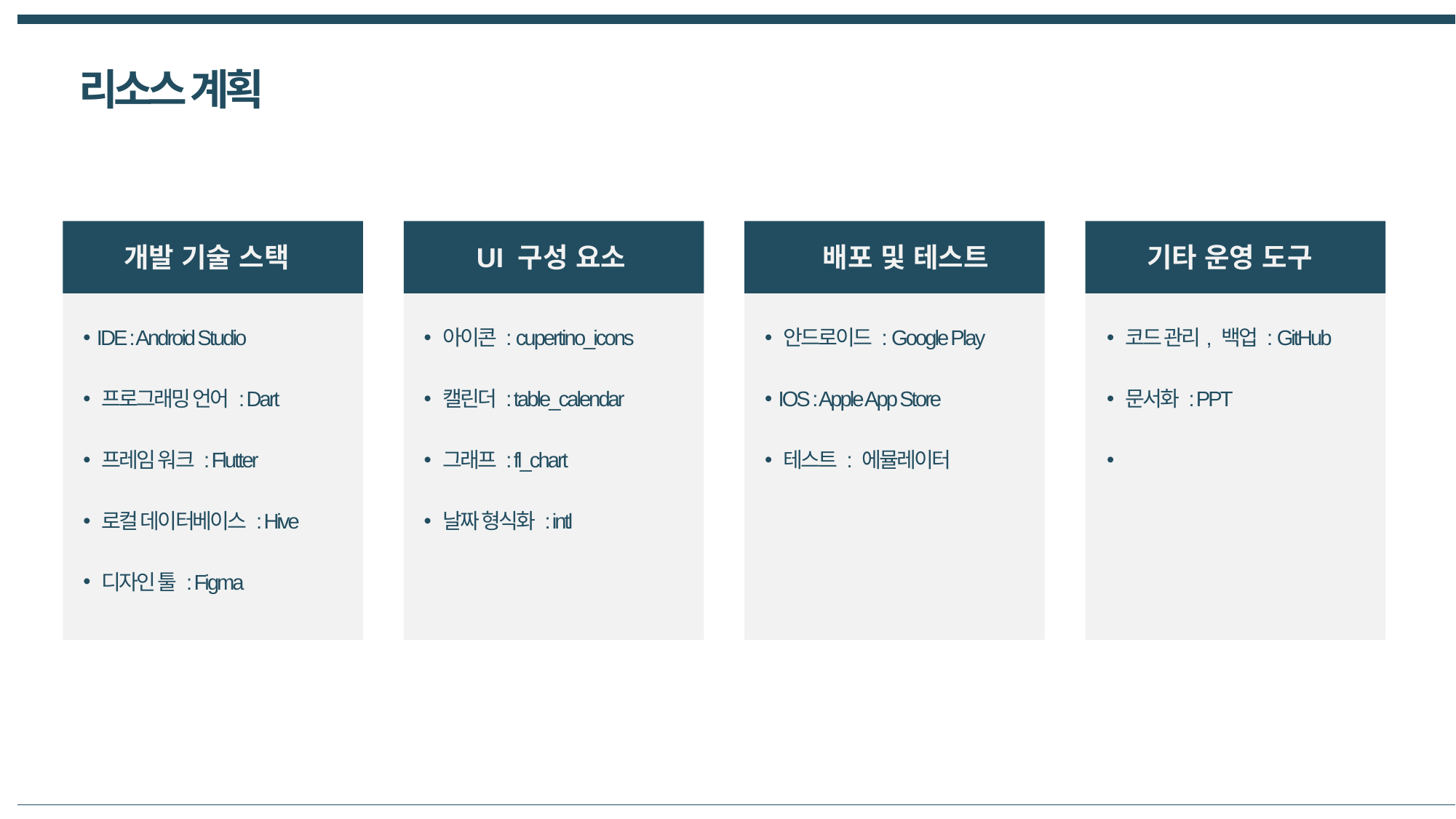

리소스 계획

개발 기술 스택
UI 구성 요소
배포 및 테스트
기타 운영 도구
 IDE : Android Studio

 프로그래밍 언어 : Dart

 프레임 워크 : Flutter

 로컬 데이터베이스 : Hive

 디자인 툴 : Figma
 아이콘 : cupertino_icons

 캘린더 : table_calendar

 그래프 : fl_chart

 날짜 형식화 : intl
 안드로이드 : Google Play

 IOS : Apple App Store

 테스트 : 에뮬레이터
 코드 관리, 백업 : GitHub

 문서화 : PPT